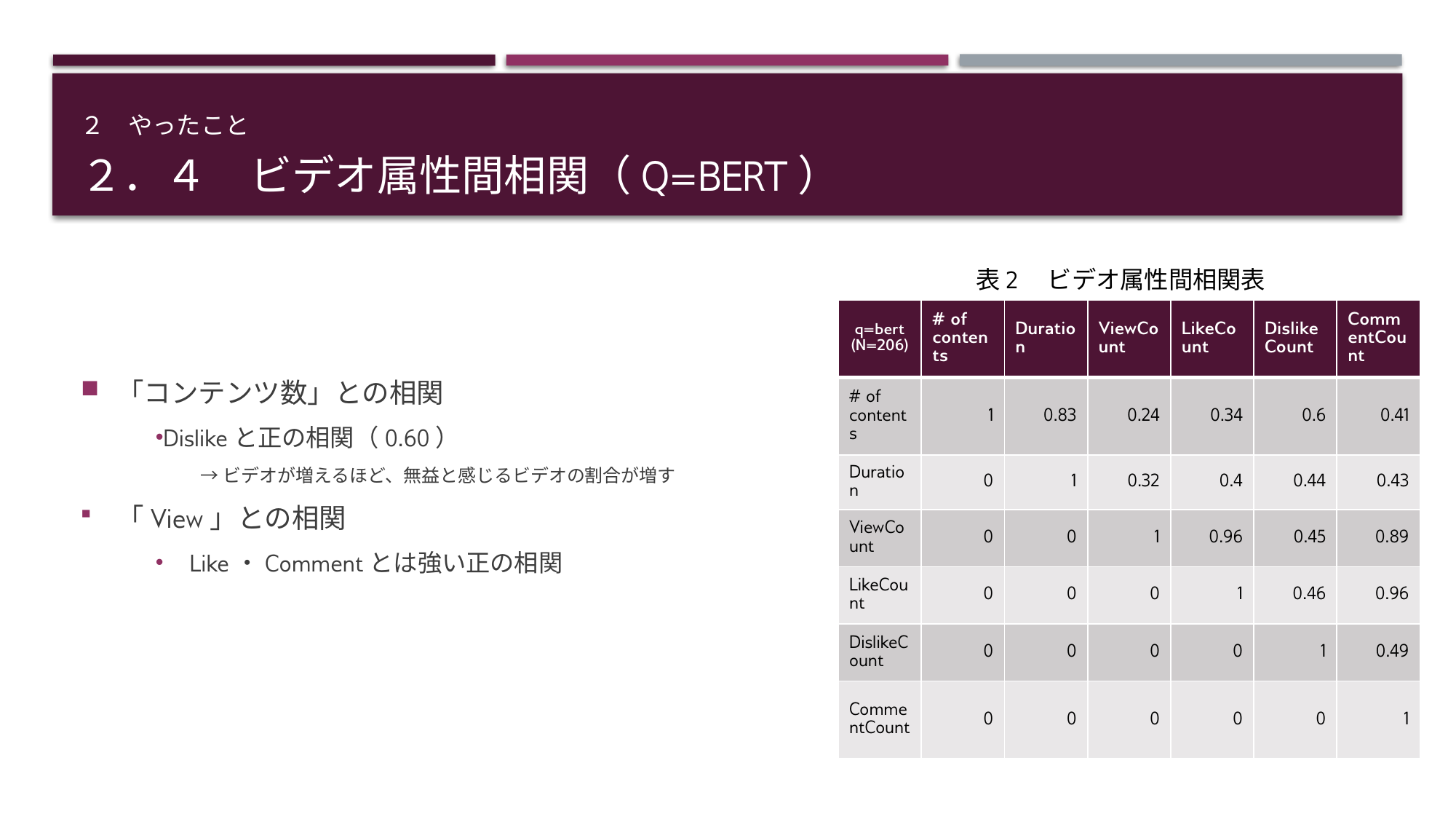

２　やったこと
# ２．４　ビデオ属性間相関（q=BERT）
「コンテンツ数」との相関
Dislikeと正の相関（0.60）
→ビデオが増えるほど、無益と感じるビデオの割合が増す
「View」との相関
Like・Commentとは強い正の相関

表2　ビデオ属性間相関表
| q=bert (N=206) | # of contents | Duration | ViewCount | LikeCount | DislikeCount | CommentCount |
| --- | --- | --- | --- | --- | --- | --- |
| # of contents | 1 | 0.83 | 0.24 | 0.34 | 0.6 | 0.41 |
| Duration | 0 | 1 | 0.32 | 0.4 | 0.44 | 0.43 |
| ViewCount | 0 | 0 | 1 | 0.96 | 0.45 | 0.89 |
| LikeCount | 0 | 0 | 0 | 1 | 0.46 | 0.96 |
| DislikeCount | 0 | 0 | 0 | 0 | 1 | 0.49 |
| CommentCount | 0 | 0 | 0 | 0 | 0 | 1 |